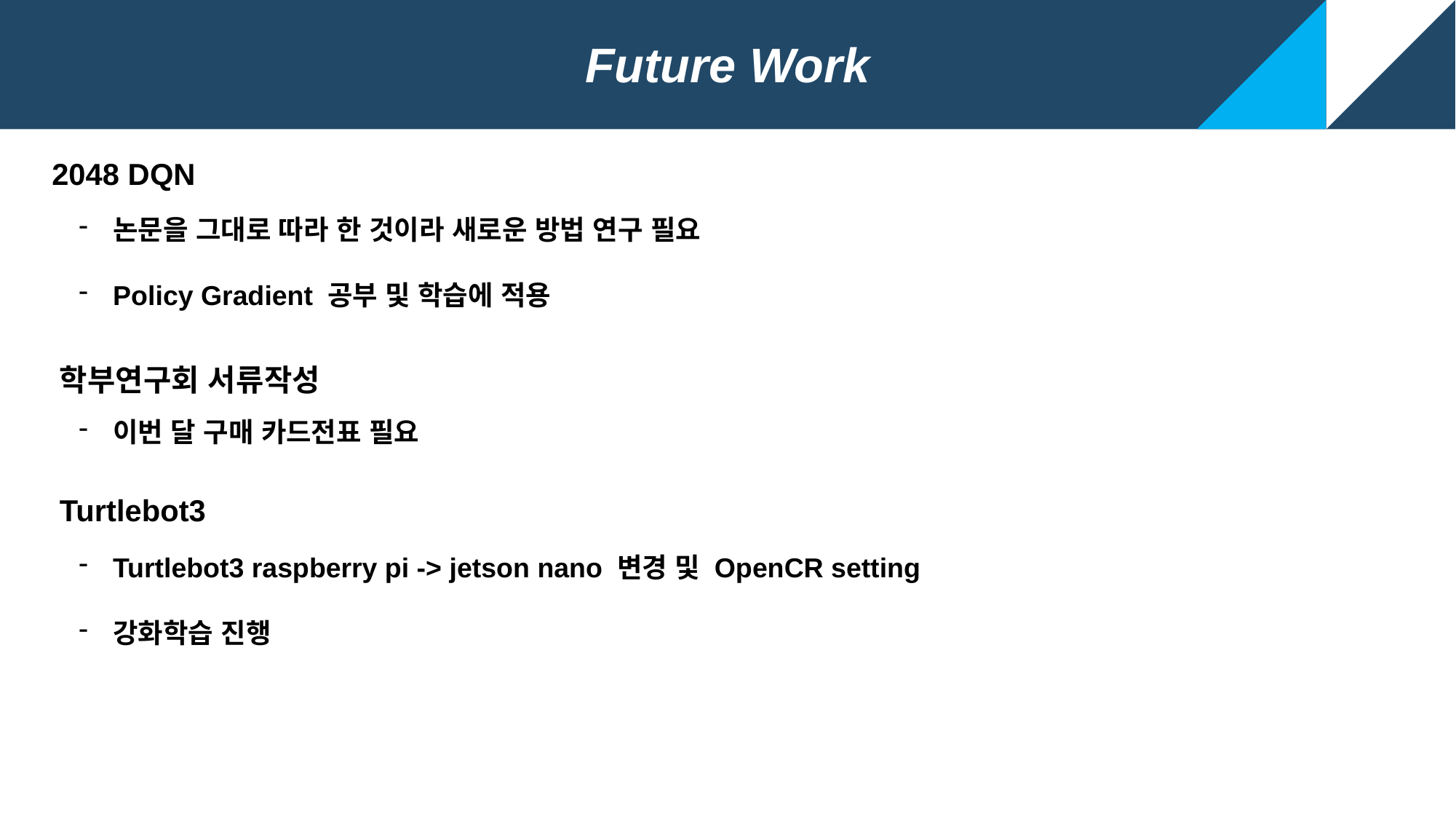

Future Work
2048 DQN
논문을 그대로 따라 한 것이라 새로운 방법 연구 필요

Policy Gradient 공부 및 학습에 적용
학부연구회 서류작성
이번 달 구매 카드전표 필요
Turtlebot3
Turtlebot3 raspberry pi -> jetson nano 변경 및 OpenCR setting

강화학습 진행